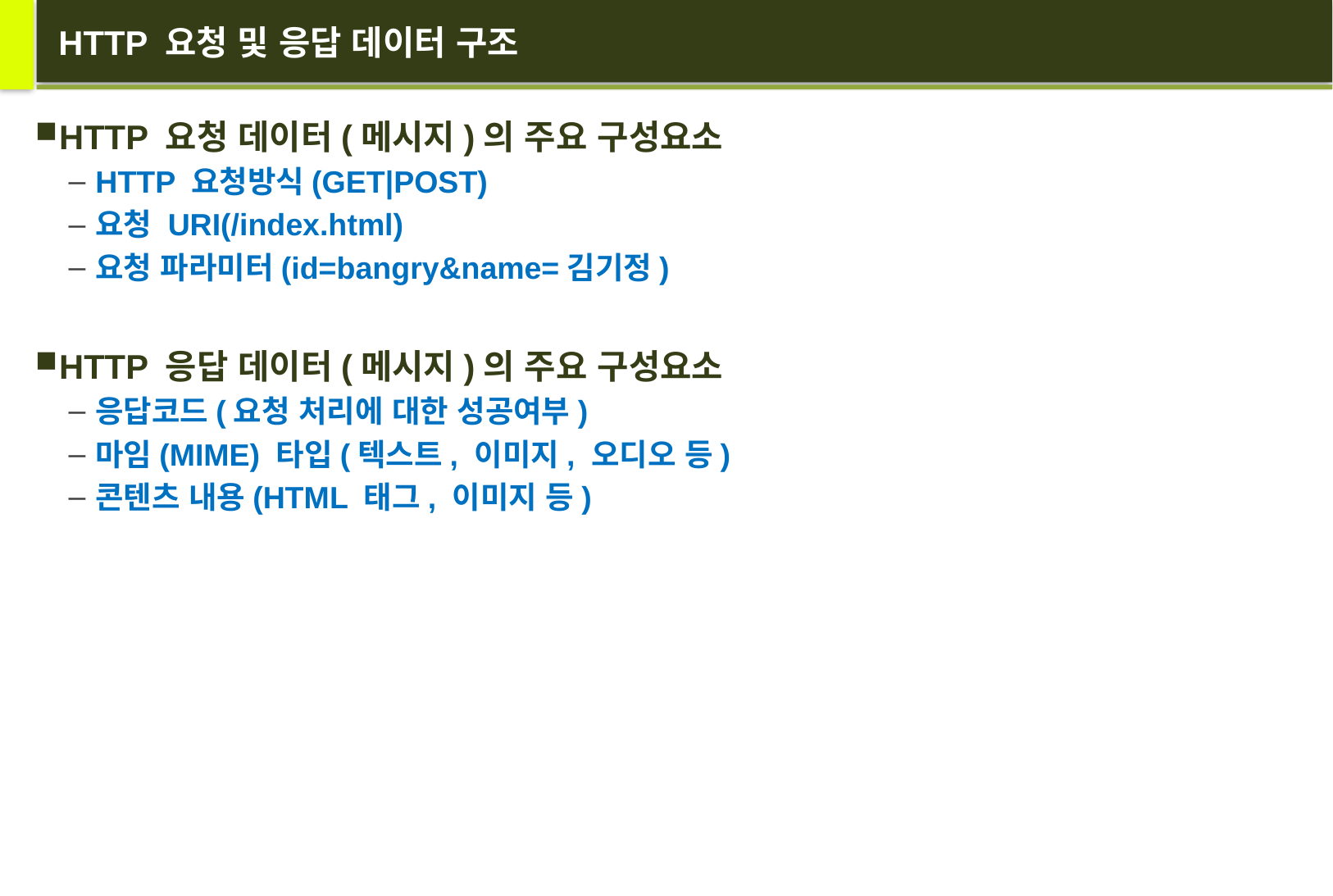

# HTTP 요청 및 응답 데이터 구조
HTTP 요청 데이터(메시지)의 주요 구성요소
HTTP 요청방식(GET|POST)
요청 URI(/index.html)
요청 파라미터(id=bangry&name=김기정)

HTTP 응답 데이터(메시지)의 주요 구성요소
응답코드(요청 처리에 대한 성공여부)
마임(MIME) 타입(텍스트, 이미지, 오디오 등)
콘텐츠 내용(HTML 태그, 이미지 등)